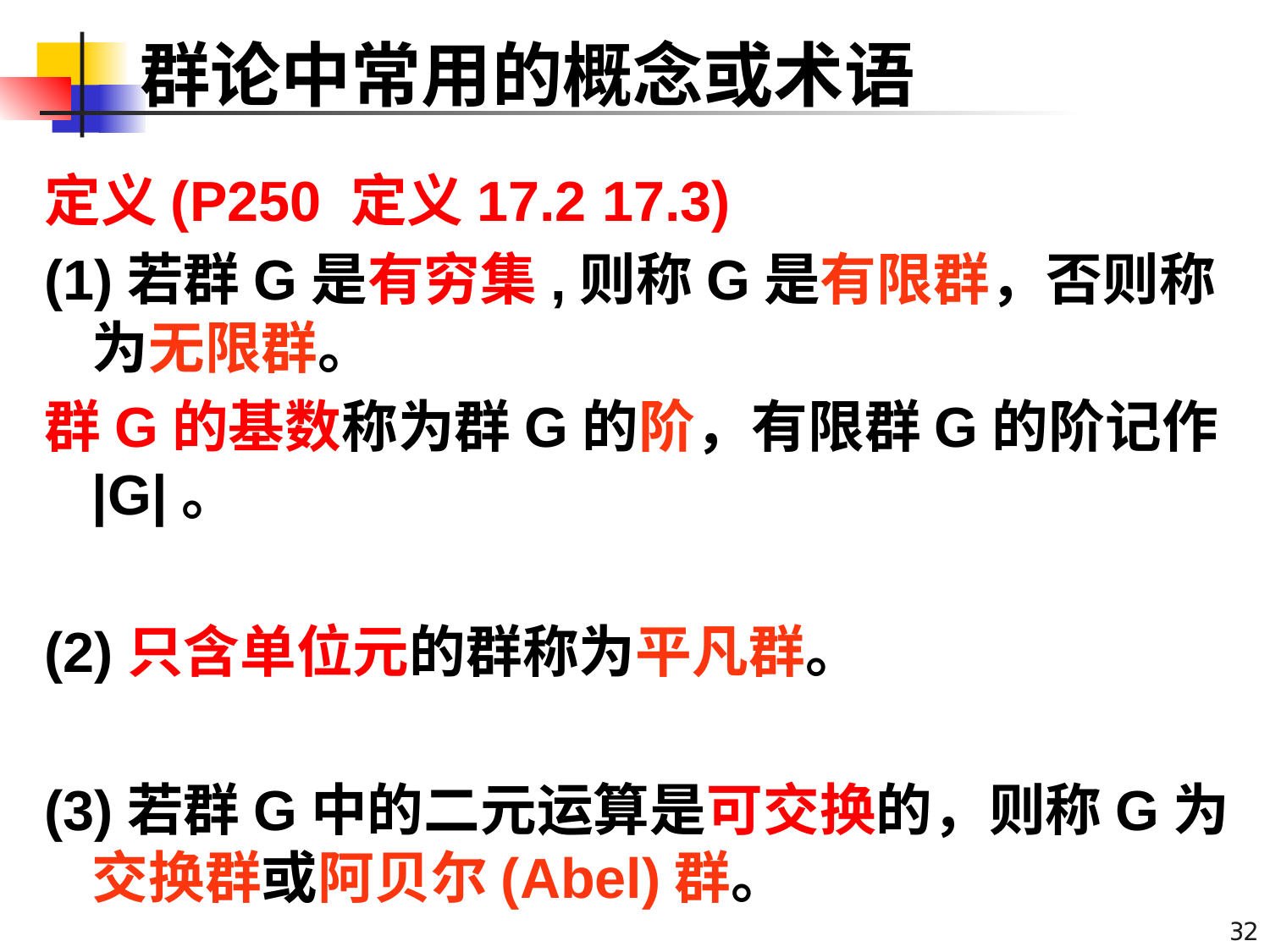

# 群论中常用的概念或术语
定义(P250 定义17.2 17.3)
(1)若群G是有穷集,则称G是有限群，否则称为无限群。
群G的基数称为群G的阶，有限群G的阶记作|G|。

(2)只含单位元的群称为平凡群。

(3)若群G中的二元运算是可交换的，则称G为交换群或阿贝尔(Abel)群。
32